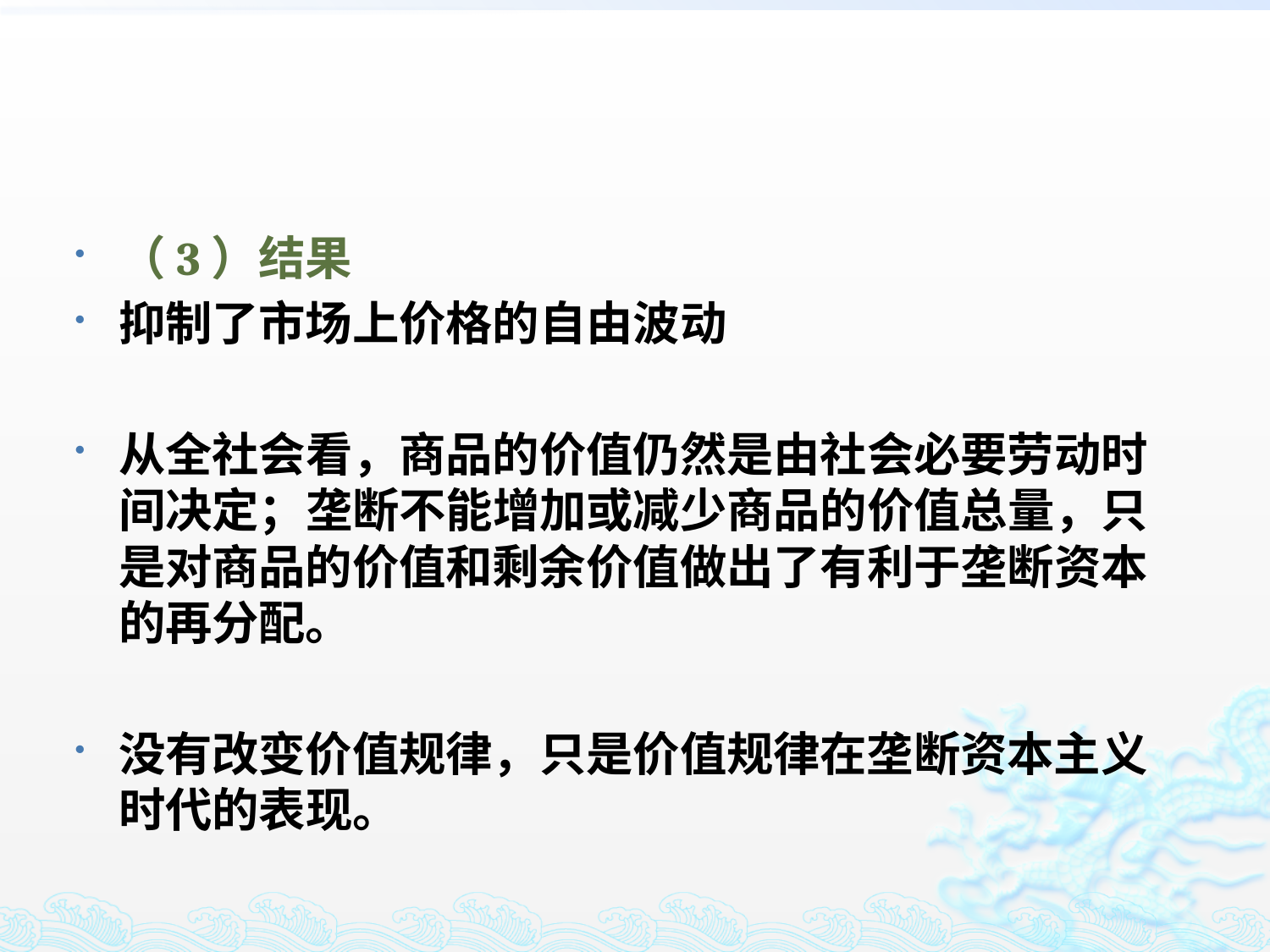

（3）结果
抑制了市场上价格的自由波动

从全社会看，商品的价值仍然是由社会必要劳动时间决定；垄断不能增加或减少商品的价值总量，只是对商品的价值和剩余价值做出了有利于垄断资本的再分配。

没有改变价值规律，只是价值规律在垄断资本主义时代的表现。